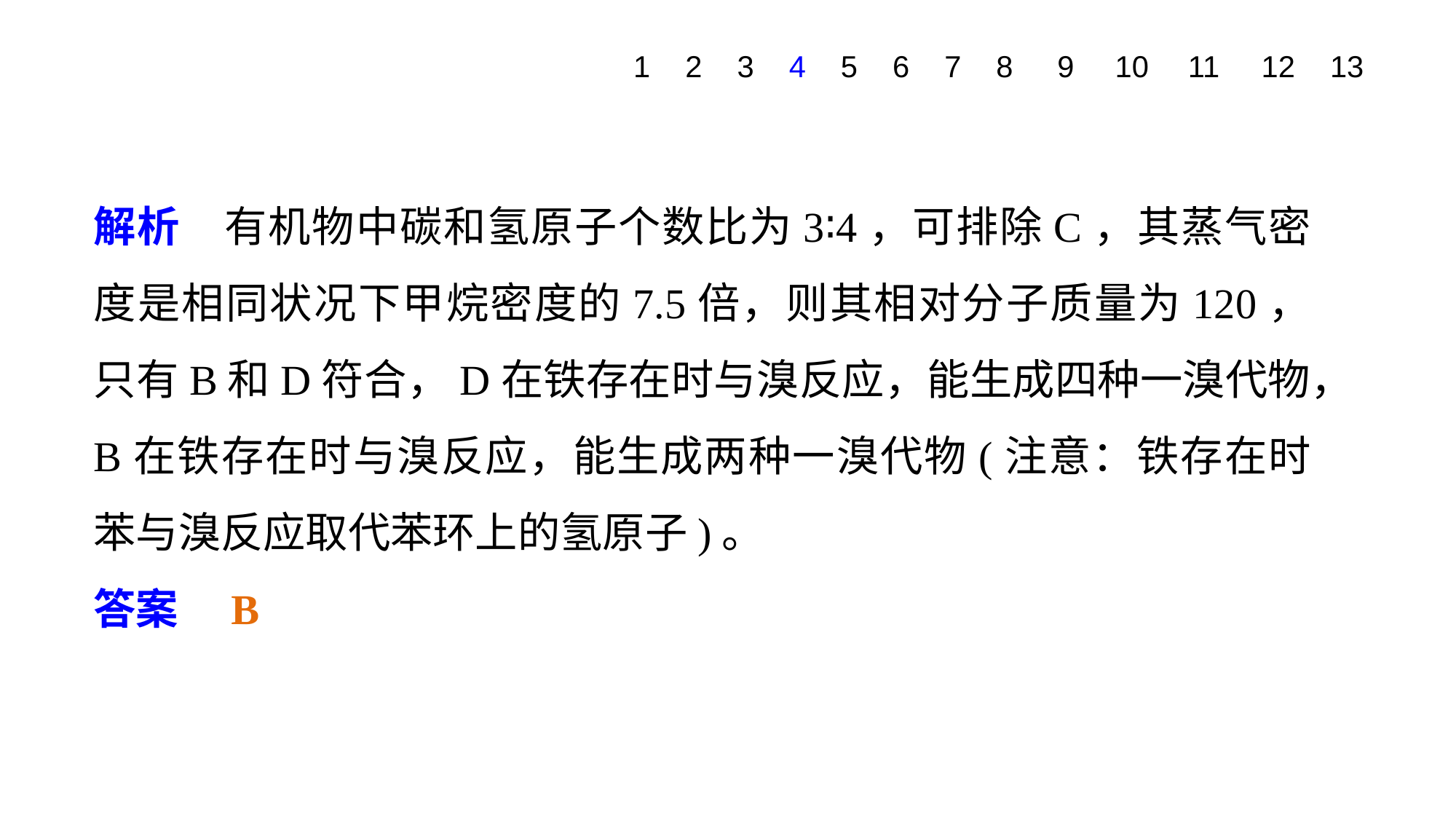

1
2
3
4
5
6
7
8
9
10
11
12
13
解析　有机物中碳和氢原子个数比为3∶4，可排除C，其蒸气密度是相同状况下甲烷密度的7.5倍，则其相对分子质量为120，只有B和D符合，D在铁存在时与溴反应，能生成四种一溴代物，B在铁存在时与溴反应，能生成两种一溴代物(注意：铁存在时苯与溴反应取代苯环上的氢原子)。
答案　B